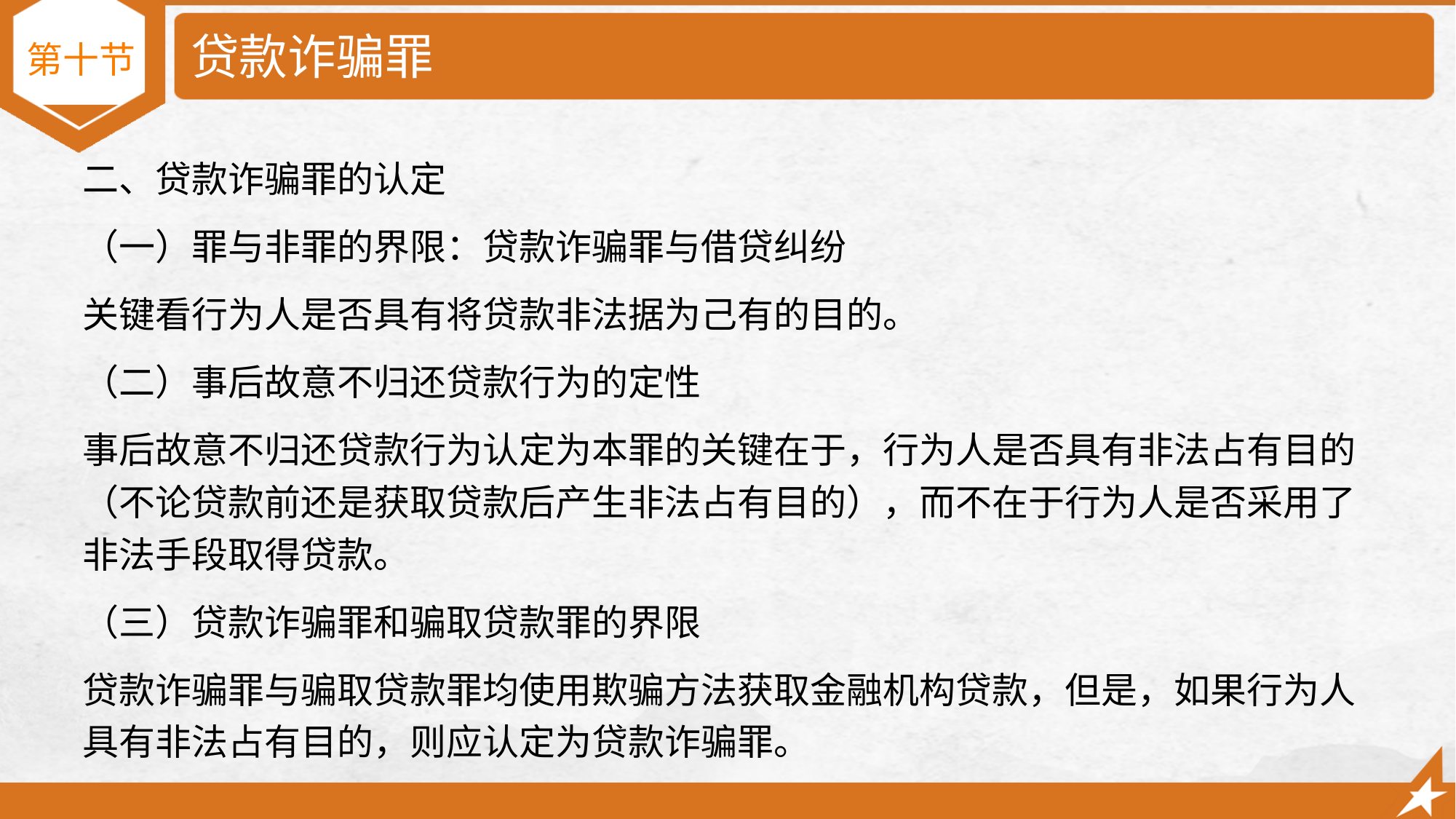

# 贷款诈骗罪
第十节
二、贷款诈骗罪的认定
（一）罪与非罪的界限：贷款诈骗罪与借贷纠纷
关键看行为人是否具有将贷款非法据为己有的目的。
（二）事后故意不归还贷款行为的定性
事后故意不归还贷款行为认定为本罪的关键在于，行为人是否具有非法占有目的（不论贷款前还是获取贷款后产生非法占有目的），而不在于行为人是否采用了非法手段取得贷款。
（三）贷款诈骗罪和骗取贷款罪的界限
贷款诈骗罪与骗取贷款罪均使用欺骗方法获取金融机构贷款，但是，如果行为人具有非法占有目的，则应认定为贷款诈骗罪。